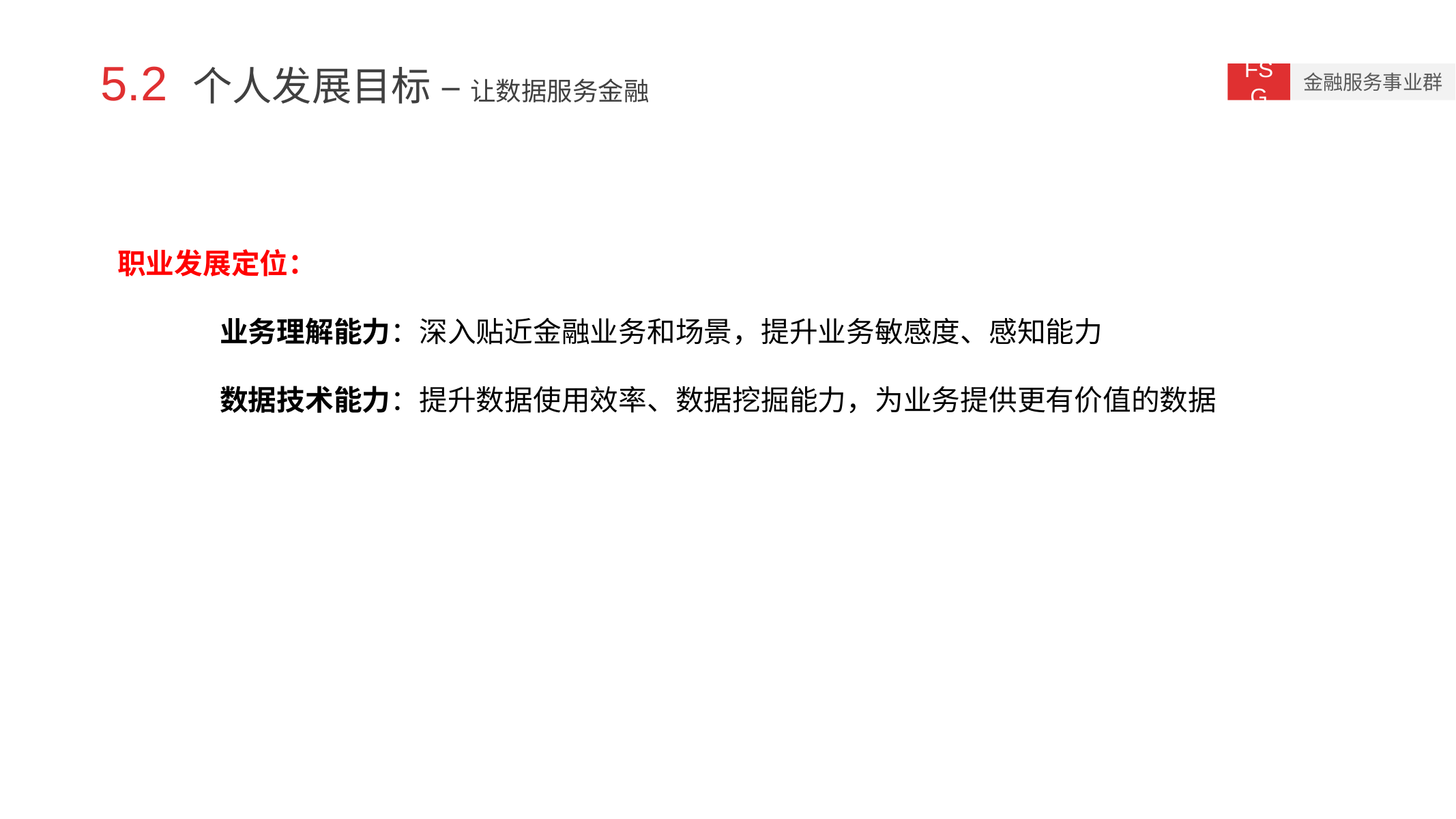

5.2 个人发展目标 – 让数据服务金融
职业发展定位：
	业务理解能力：深入贴近金融业务和场景，提升业务敏感度、感知能力
	数据技术能力：提升数据使用效率、数据挖掘能力，为业务提供更有价值的数据